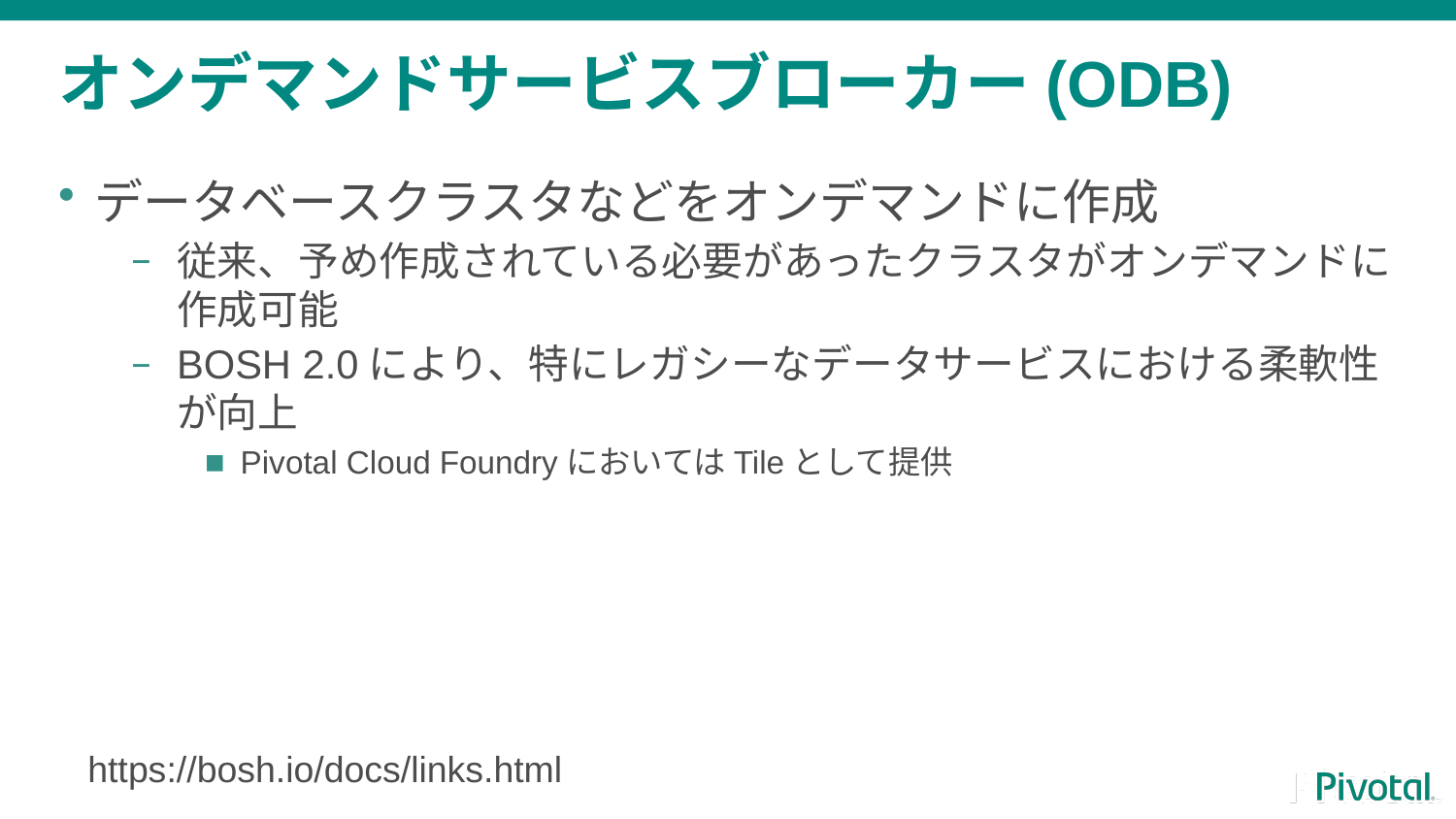

# オンデマンドサービスブローカー(ODB)
データベースクラスタなどをオンデマンドに作成
従来、予め作成されている必要があったクラスタがオンデマンドに作成可能
BOSH 2.0により、特にレガシーなデータサービスにおける柔軟性が向上
Pivotal Cloud FoundryにおいてはTileとして提供
https://bosh.io/docs/links.html